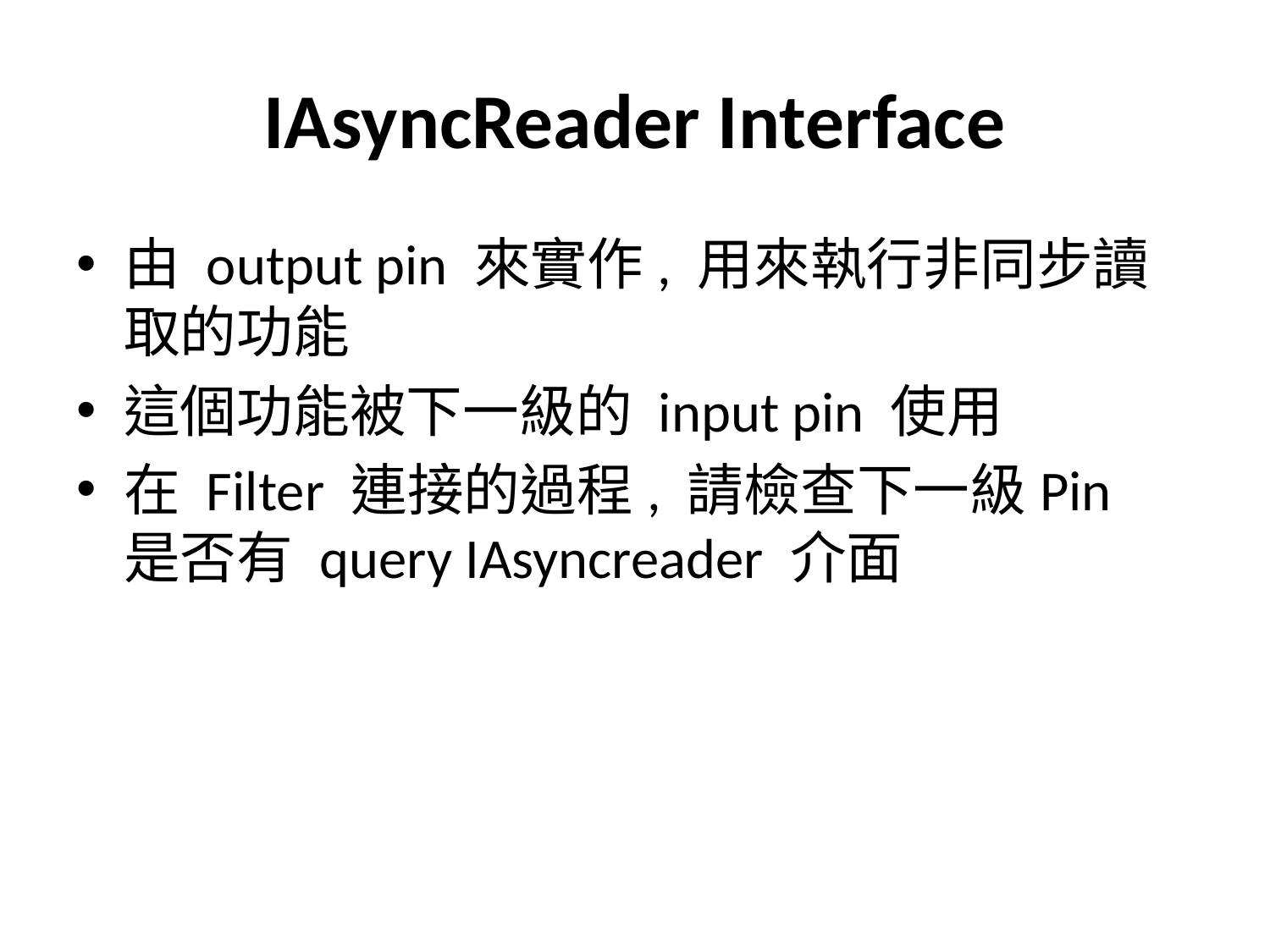

# IAsyncReader Interface
由 output pin 來實作, 用來執行非同步讀取的功能
這個功能被下一級的 input pin 使用
在 Filter 連接的過程, 請檢查下一級Pin 是否有 query IAsyncreader 介面